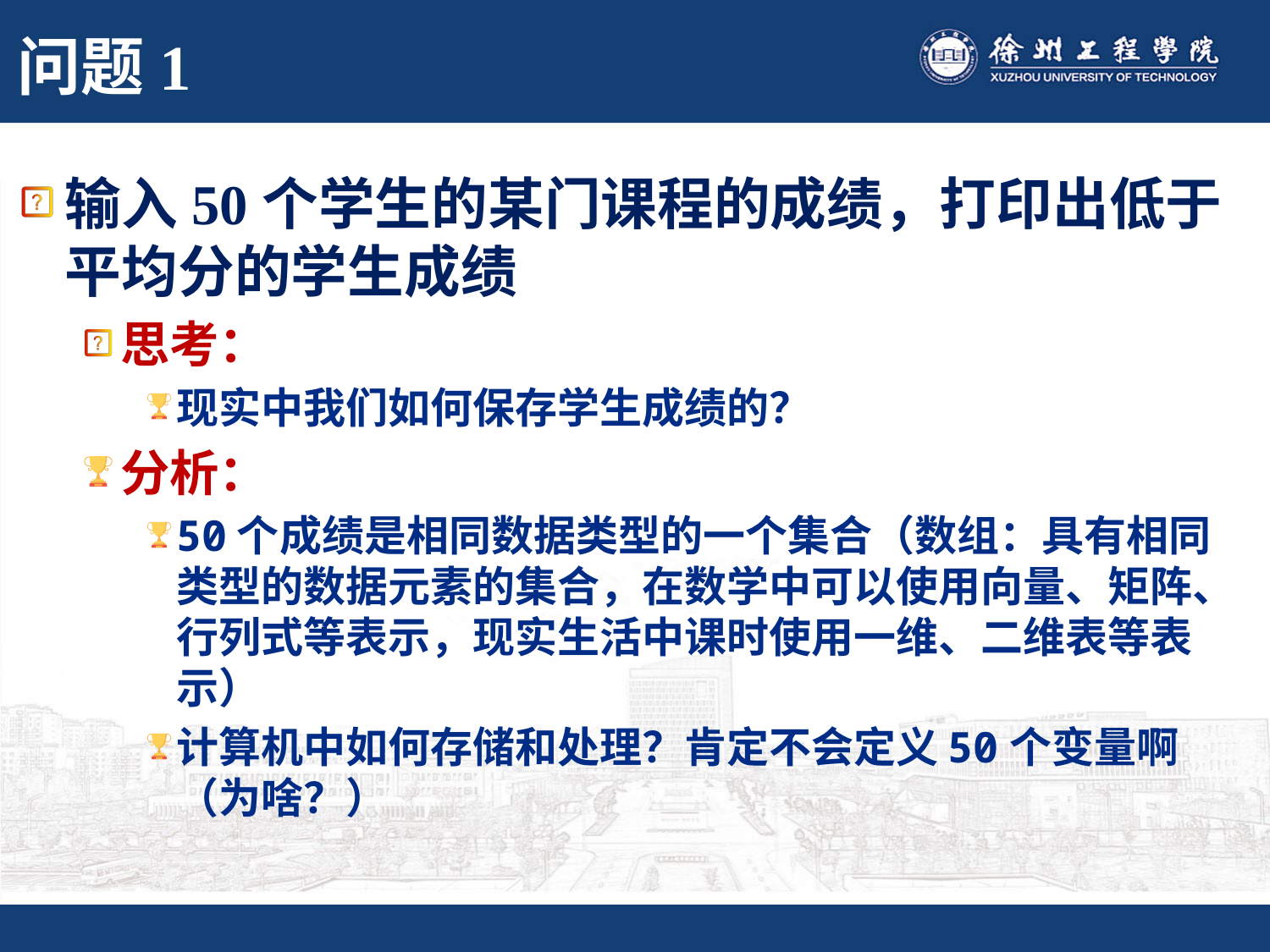

# 问题1
输入50个学生的某门课程的成绩，打印出低于平均分的学生成绩
思考：
现实中我们如何保存学生成绩的？
分析：
50个成绩是相同数据类型的一个集合（数组：具有相同类型的数据元素的集合，在数学中可以使用向量、矩阵、行列式等表示，现实生活中课时使用一维、二维表等表示）
计算机中如何存储和处理？肯定不会定义50个变量啊（为啥？）